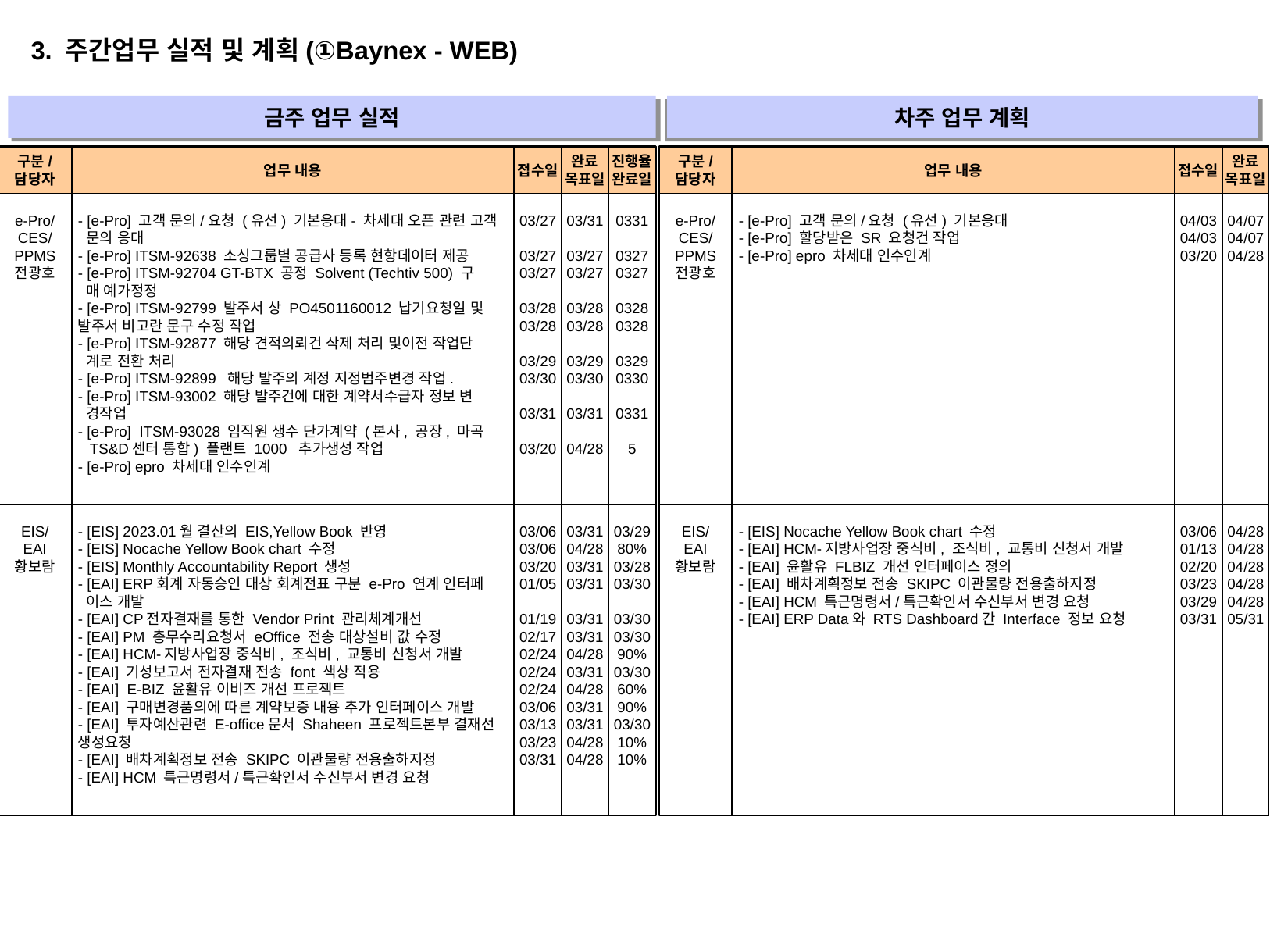

3. 주간업무 실적 및 계획(①Baynex - WEB)
금주 업무 실적
차주 업무 계획
" "
" "
구분/
담당자
업무 내용
접수일
완료
목표일
진행율
완료일
구분/
담당자
업무 내용
접수일
완료
목표일
e-Pro/
CES/
PPMS
전광호

- [e-Pro] 고객 문의/요청 (유선) 기본응대- 차세대 오픈 관련 고객
  문의 응대
- [e-Pro] ITSM-92638 소싱그룹별 공급사 등록 현항데이터 제공
- [e-Pro] ITSM-92704 GT-BTX 공정 Solvent (Techtiv 500) 구
  매 예가정정
- [e-Pro] ITSM-92799 발주서 상 PO4501160012 납기요청일 및 발주서 비고란 문구 수정 작업
- [e-Pro] ITSM-92877 해당 견적의뢰건 삭제 처리 및이전 작업단
  계로 전환 처리
- [e-Pro] ITSM-92899  해당 발주의 계정 지정범주변경 작업.
- [e-Pro] ITSM-93002 해당 발주건에 대한 계약서수급자 정보 변
  경작업
- [e-Pro]  ITSM-93028 임직원 생수 단가계약 (본사, 공장, 마곡
  TS&D센터 통합) 플랜트 1000  추가생성 작업
- [e-Pro] epro 차세대 인수인계
03/27
03/27
03/27
03/28
03/28
03/29
03/30
03/31
03/20
03/31
03/27
03/27
03/28
03/28
03/29
03/30
03/31
04/28
0331
0327
0327
0328
0328
0329
0330
0331
5
e-Pro/
CES/
PPMS
전광호

- [e-Pro] 고객 문의/요청 (유선) 기본응대
- [e-Pro] 할당받은 SR 요청건 작업
- [e-Pro] epro 차세대 인수인계
04/03
04/03
03/20
04/07
04/07
04/28
EIS/
EAI
황보람

- [EIS] 2023.01월 결산의 EIS,Yellow Book 반영
- [EIS] Nocache Yellow Book chart 수정
- [EIS] Monthly Accountability Report 생성
- [EAI] ERP회계 자동승인 대상 회계전표 구분 e-Pro 연계 인터페
  이스 개발
- [EAI] CP전자결재를 통한 Vendor Print 관리체계개선
- [EAI] PM 총무수리요청서 eOffice 전송 대상설비 값 수정
- [EAI] HCM-지방사업장 중식비, 조식비, 교통비 신청서 개발
- [EAI] 기성보고서 전자결재 전송 font 색상 적용
- [EAI]  E-BIZ 윤활유 이비즈 개선 프로젝트
- [EAI] 구매변경품의에 따른 계약보증 내용 추가 인터페이스 개발
- [EAI] 투자예산관련 E-office문서 Shaheen 프로젝트본부 결재선 생성요청
- [EAI] 배차계획정보 전송 SKIPC 이관물량 전용출하지정
- [EAI] HCM 특근명령서/특근확인서 수신부서 변경 요청
03/06
03/06
03/20
01/05
01/19
02/17
02/24
02/24
02/24
03/06
03/13
03/23
03/31
03/31
04/28
03/31
03/31
03/31
03/31
04/28
03/31
04/28
03/31
03/31
04/28
04/28
03/29
80%
03/28
03/30
03/30
03/30
90%
03/30
60%
90%
03/30
10%
10%
EIS/
EAI
황보람

- [EIS] Nocache Yellow Book chart 수정
- [EAI] HCM-지방사업장 중식비, 조식비, 교통비 신청서 개발
- [EAI] 윤활유 FLBIZ 개선 인터페이스 정의
- [EAI] 배차계획정보 전송 SKIPC 이관물량 전용출하지정
- [EAI] HCM 특근명령서/특근확인서 수신부서 변경 요청
- [EAI] ERP Data와 RTS Dashboard간 Interface 정보 요청
03/06
01/13
02/20
03/23
03/29
03/31
04/28
04/28
04/28
04/28
04/28
05/31